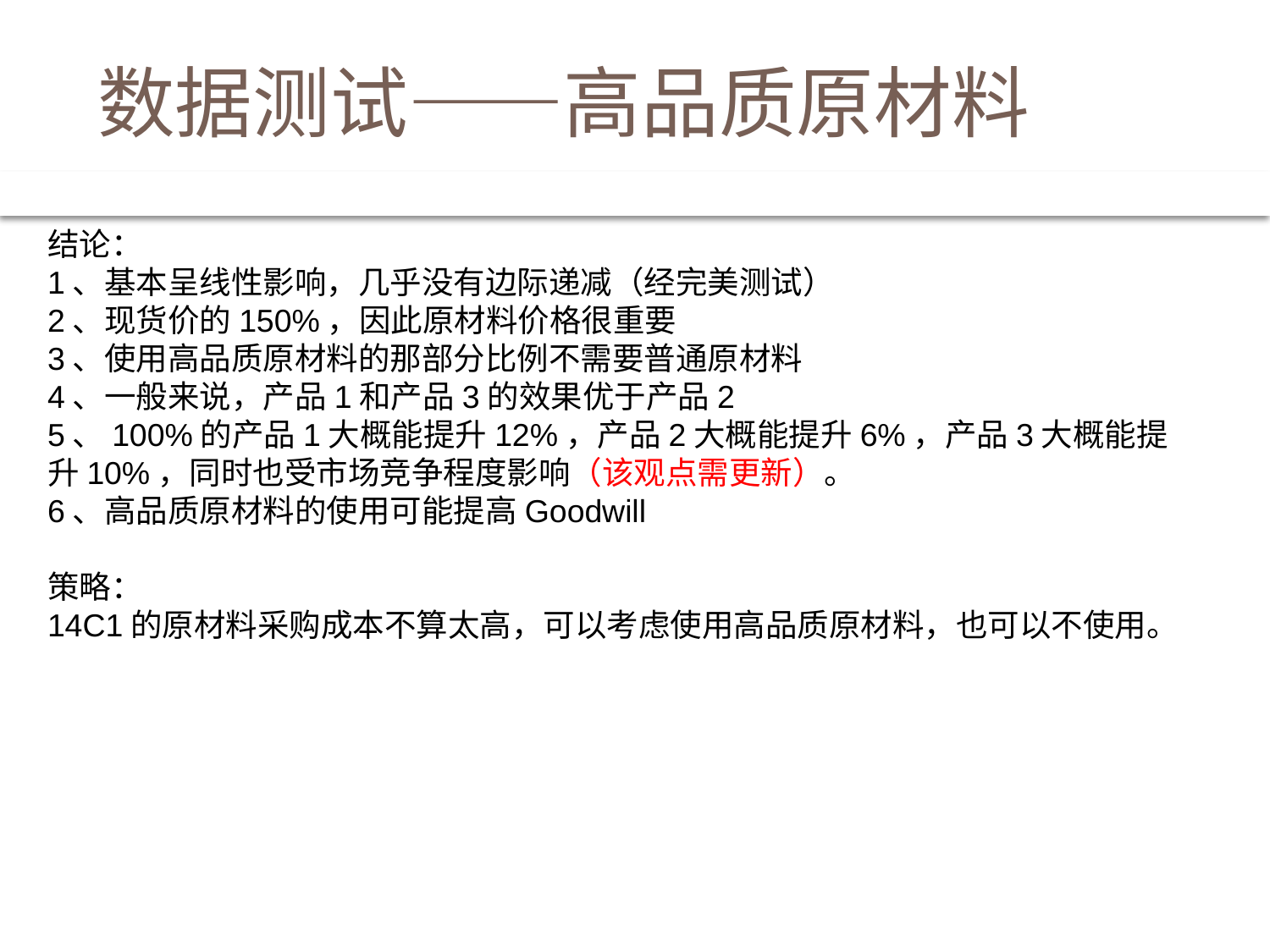

# 数据测试——高品质原材料
结论：
1、基本呈线性影响，几乎没有边际递减（经完美测试）
2、现货价的150%，因此原材料价格很重要
3、使用高品质原材料的那部分比例不需要普通原材料
4、一般来说，产品1和产品3的效果优于产品2
5、100%的产品1大概能提升12%，产品2大概能提升6%，产品3大概能提升10%，同时也受市场竞争程度影响（该观点需更新）。
6、高品质原材料的使用可能提高Goodwill

策略：
14C1的原材料采购成本不算太高，可以考虑使用高品质原材料，也可以不使用。